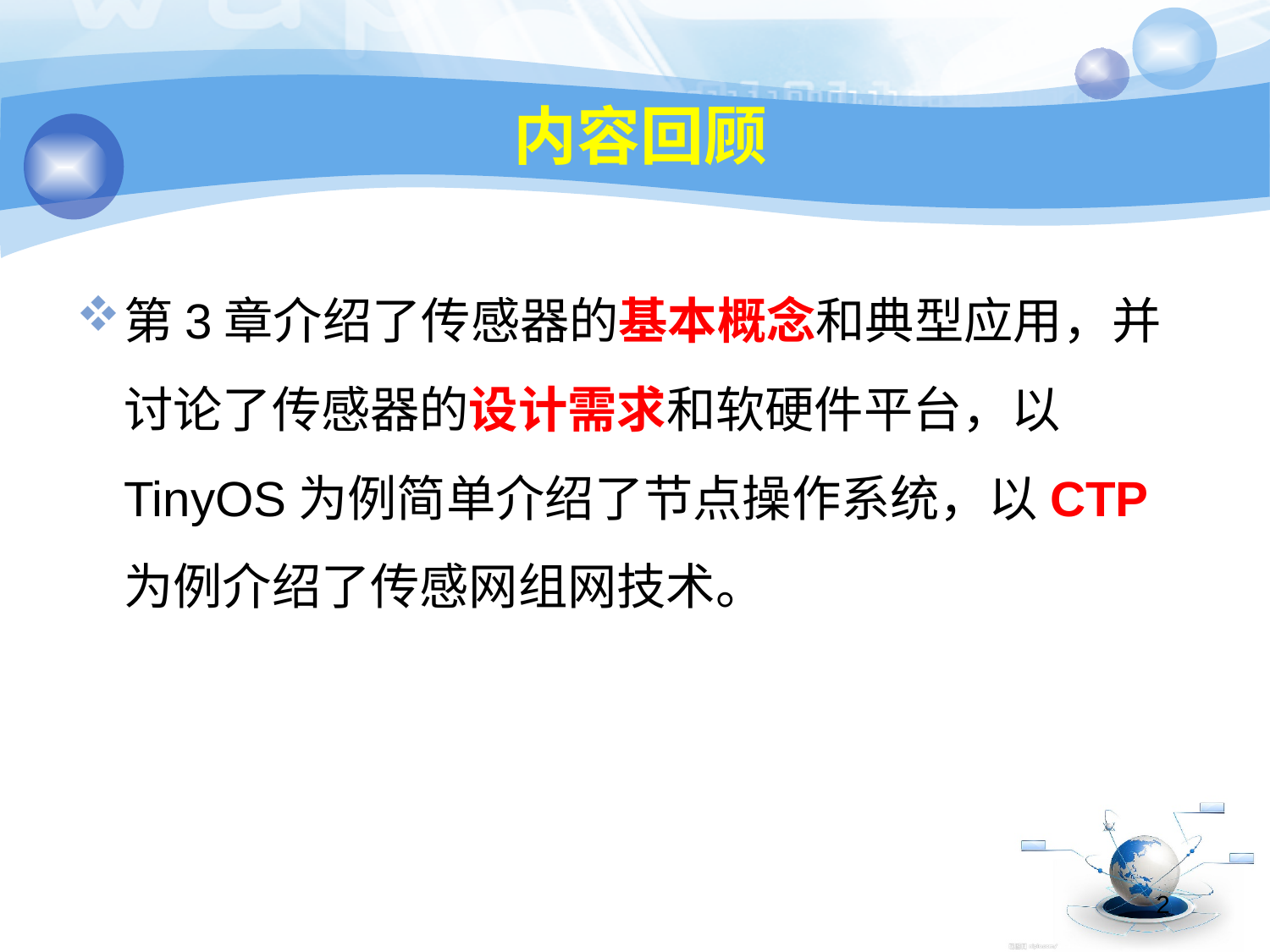

# 内容回顾
第3章介绍了传感器的基本概念和典型应用，并讨论了传感器的设计需求和软硬件平台，以TinyOS为例简单介绍了节点操作系统，以CTP为例介绍了传感网组网技术。
2